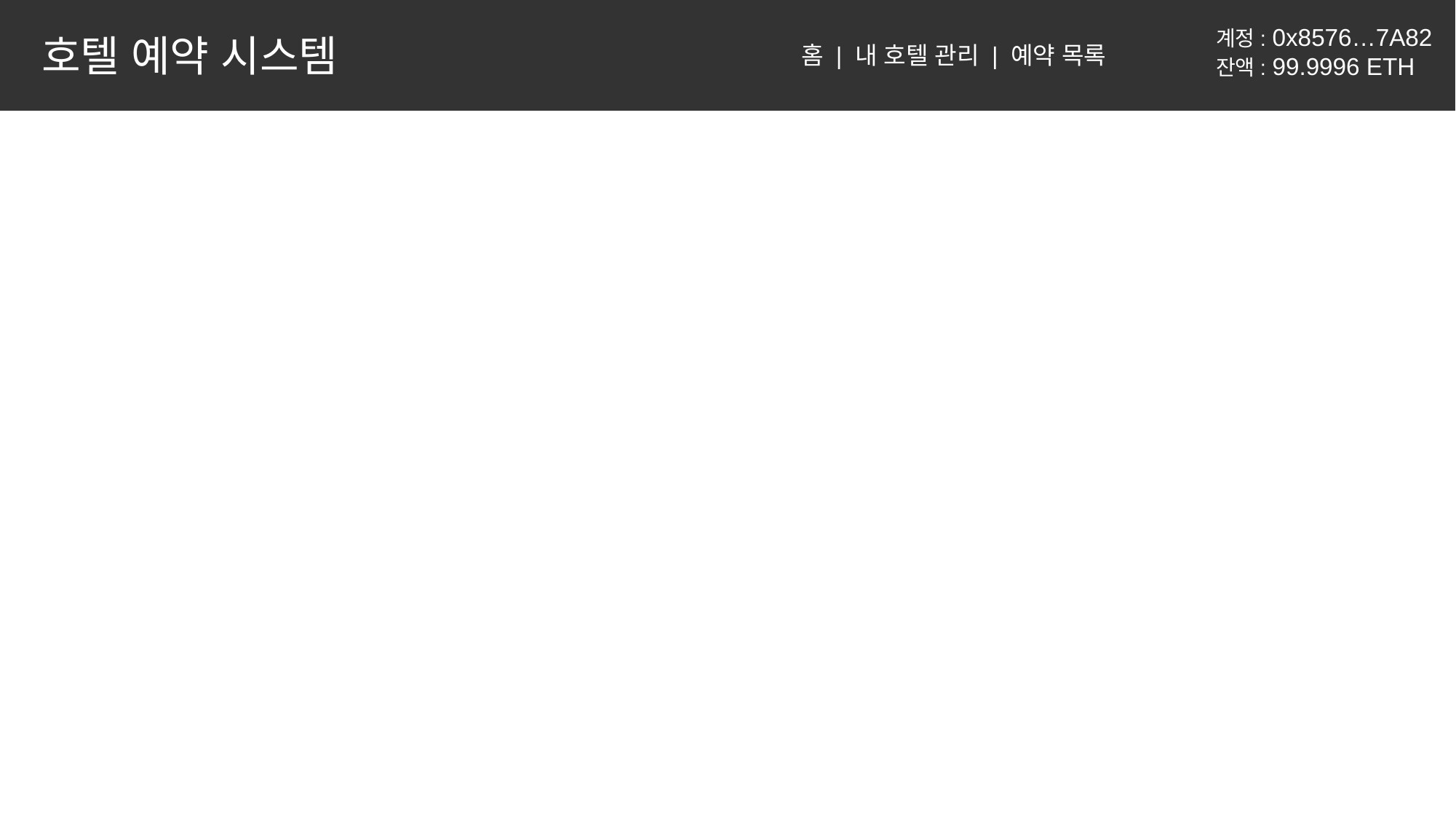

계정: 0x8576…7A82
잔액: 99.9996 ETH
호텔 예약 시스템
홈 | 내 호텔 관리 | 예약 목록